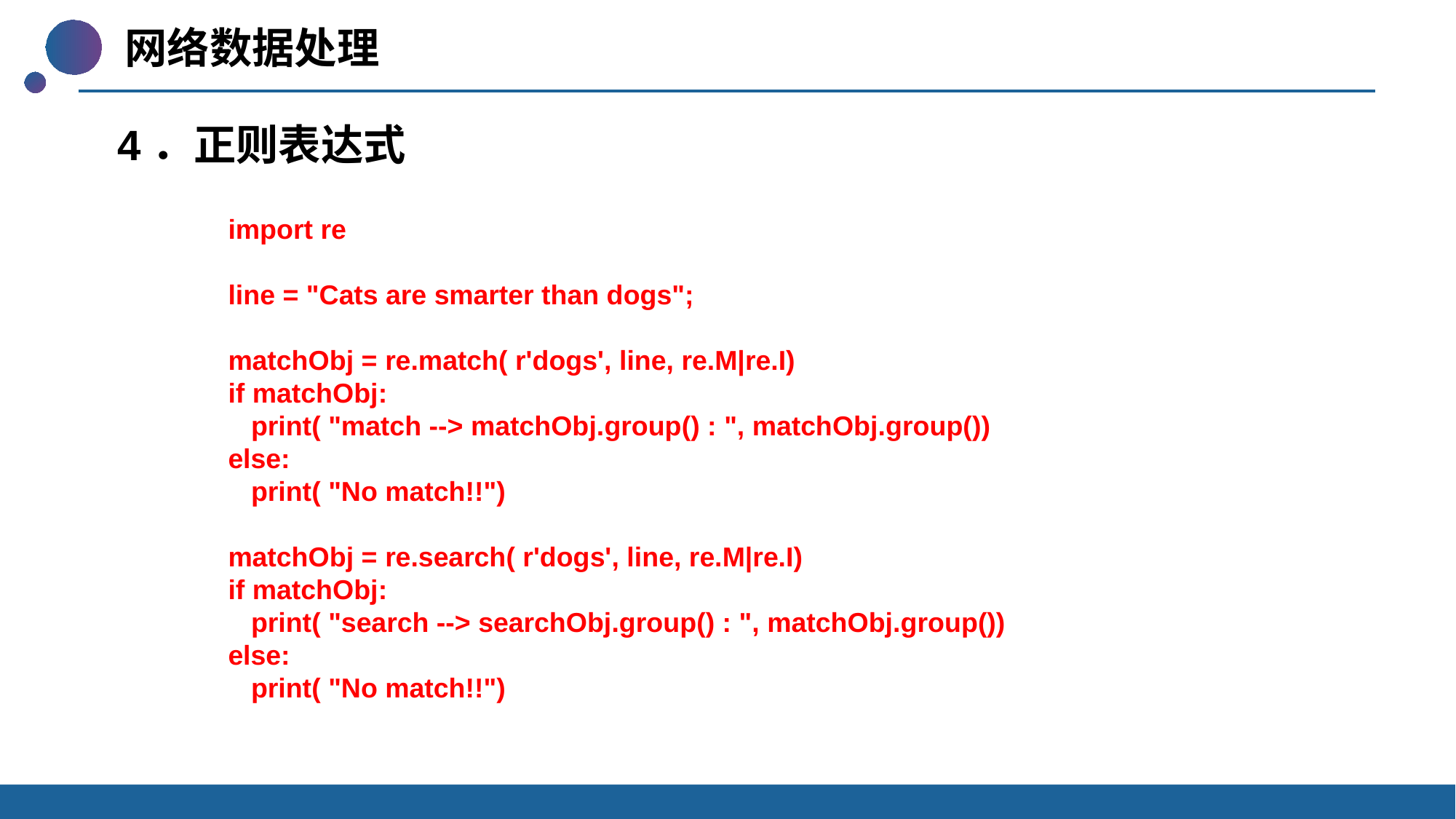

网络数据处理

4．正则表达式
import re

line = "Cats are smarter than dogs";

matchObj = re.match( r'dogs', line, re.M|re.I)
if matchObj:
   print( "match --> matchObj.group() : ", matchObj.group())
else:
   print( "No match!!")

matchObj = re.search( r'dogs', line, re.M|re.I)
if matchObj:
   print( "search --> searchObj.group() : ", matchObj.group())
else:
   print( "No match!!")